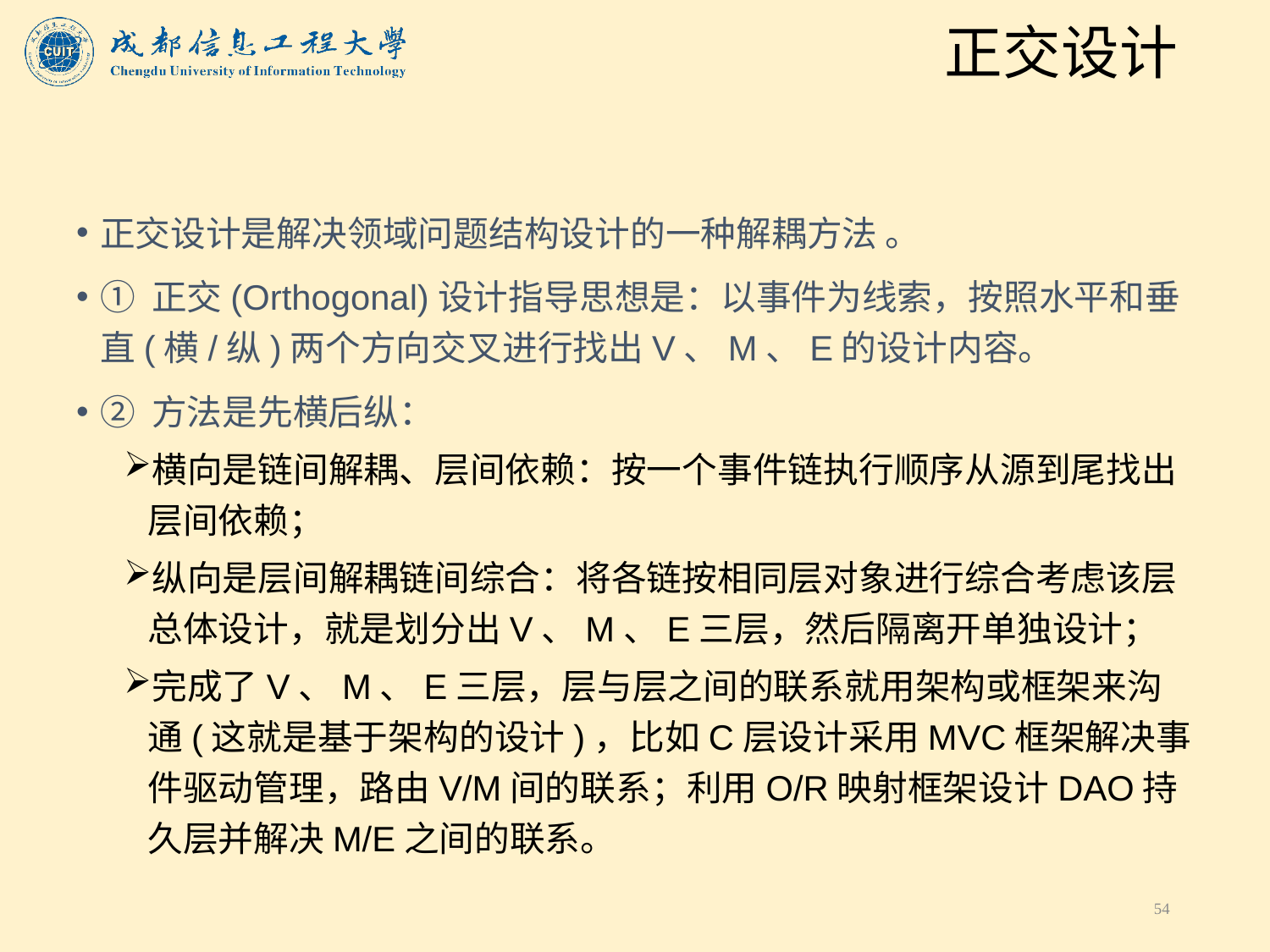

# 正交设计
正交设计是解决领域问题结构设计的一种解耦方法 。
① 正交(Orthogonal)设计指导思想是：以事件为线索，按照水平和垂直(横/纵)两个方向交叉进行找出V、M、E的设计内容。
② 方法是先横后纵：
横向是链间解耦、层间依赖：按一个事件链执行顺序从源到尾找出层间依赖；
纵向是层间解耦链间综合：将各链按相同层对象进行综合考虑该层总体设计，就是划分出V、M、E三层，然后隔离开单独设计；
完成了V、M、E三层，层与层之间的联系就用架构或框架来沟通(这就是基于架构的设计)，比如C层设计采用MVC框架解决事件驱动管理，路由V/M间的联系；利用O/R映射框架设计DAO持久层并解决M/E之间的联系。

54